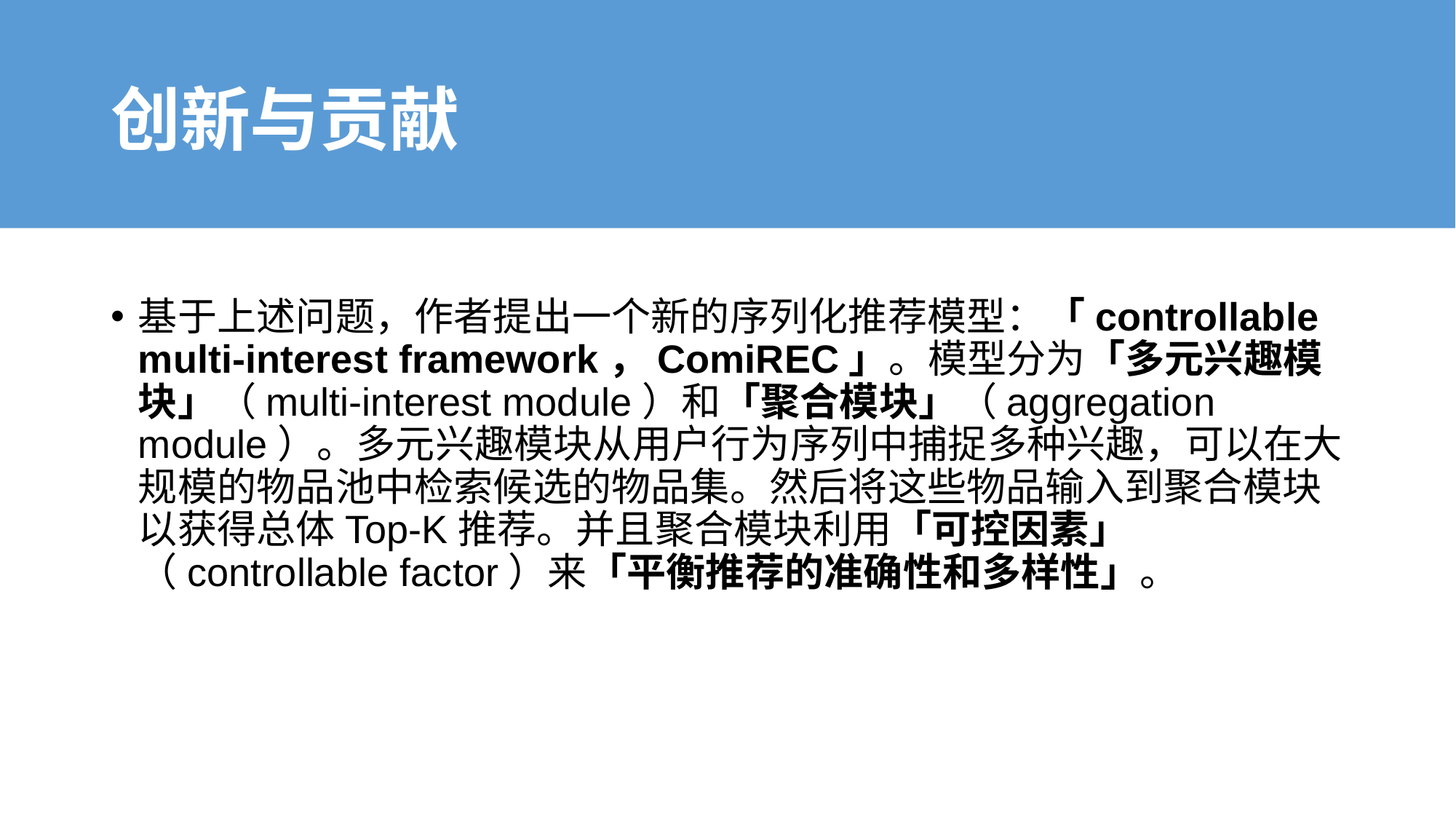

# 创新与贡献
基于上述问题，作者提出一个新的序列化推荐模型：「controllable multi-interest framework，ComiREC」。模型分为「多元兴趣模块」（multi-interest module）和「聚合模块」（aggregation module）。多元兴趣模块从用户行为序列中捕捉多种兴趣，可以在大规模的物品池中检索候选的物品集。然后将这些物品输入到聚合模块以获得总体Top-K推荐。并且聚合模块利用「可控因素」（controllable factor）来「平衡推荐的准确性和多样性」。